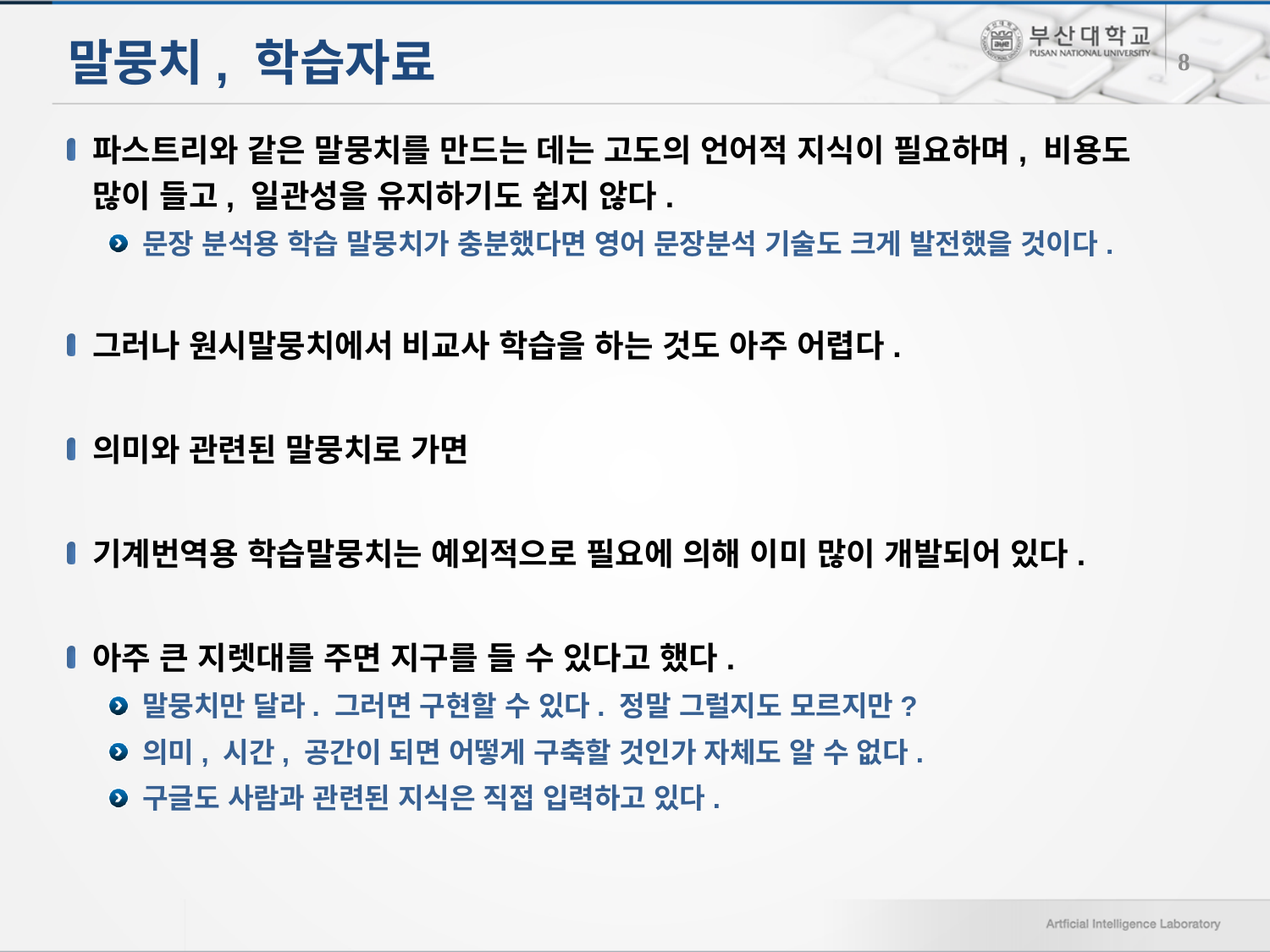

# 말뭉치, 학습자료
8
파스트리와 같은 말뭉치를 만드는 데는 고도의 언어적 지식이 필요하며, 비용도 많이 들고, 일관성을 유지하기도 쉽지 않다.
문장 분석용 학습 말뭉치가 충분했다면 영어 문장분석 기술도 크게 발전했을 것이다.

그러나 원시말뭉치에서 비교사 학습을 하는 것도 아주 어렵다.

의미와 관련된 말뭉치로 가면

기계번역용 학습말뭉치는 예외적으로 필요에 의해 이미 많이 개발되어 있다.

아주 큰 지렛대를 주면 지구를 들 수 있다고 했다.
말뭉치만 달라. 그러면 구현할 수 있다. 정말 그럴지도 모르지만?
의미, 시간, 공간이 되면 어떻게 구축할 것인가 자체도 알 수 없다.
구글도 사람과 관련된 지식은 직접 입력하고 있다.